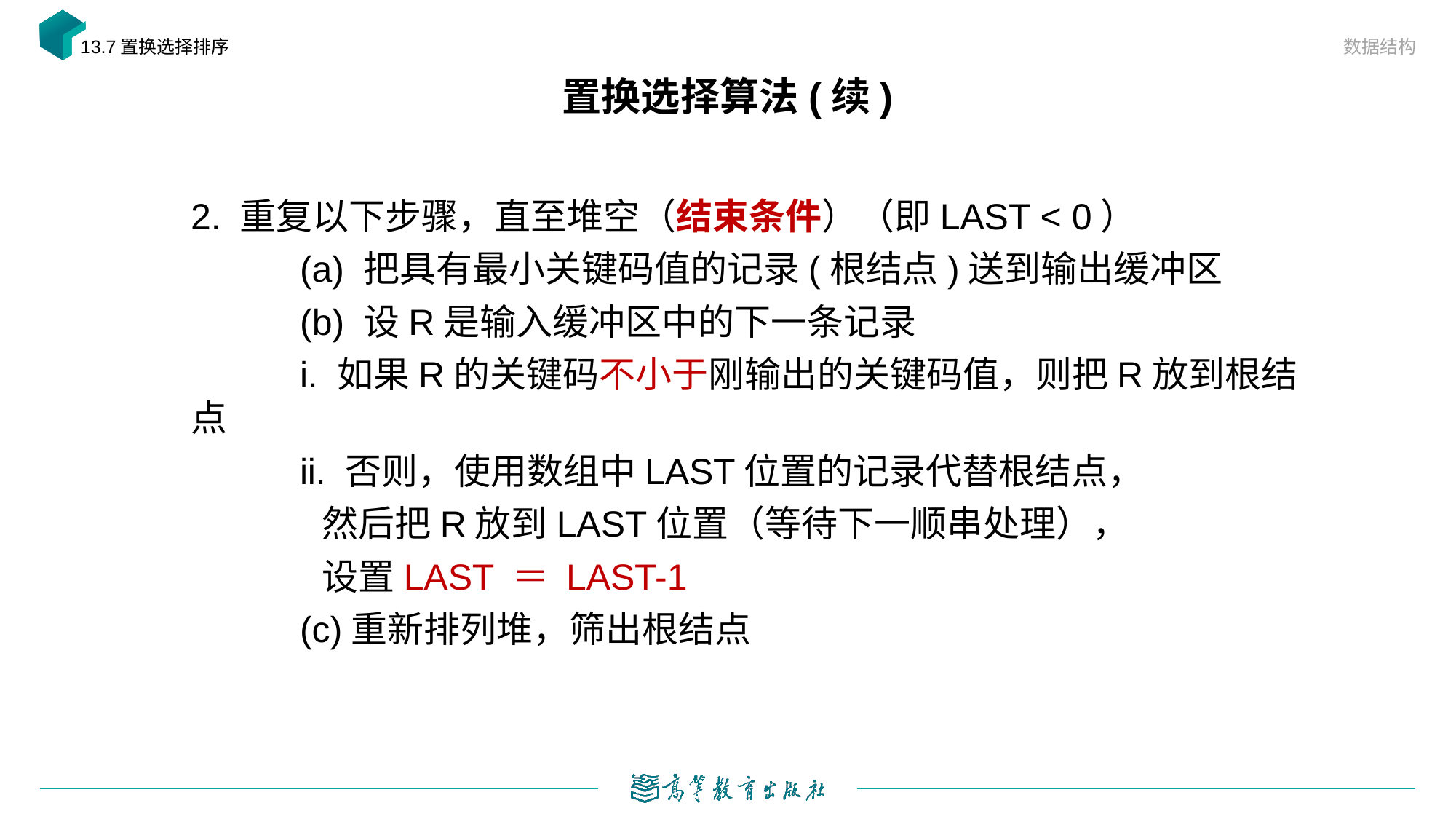

数据结构
13.7置换选择排序
# 置换选择算法(续)
2. 重复以下步骤，直至堆空（结束条件）（即LAST < 0）
	(a) 把具有最小关键码值的记录(根结点)送到输出缓冲区
	(b) 设R是输入缓冲区中的下一条记录
     	i. 如果R的关键码不小于刚输出的关键码值，则把R放到根结点
         	ii. 否则，使用数组中LAST位置的记录代替根结点，
               然后把R放到LAST位置（等待下一顺串处理），
               设置LAST ＝ LAST-1
	(c)重新排列堆，筛出根结点